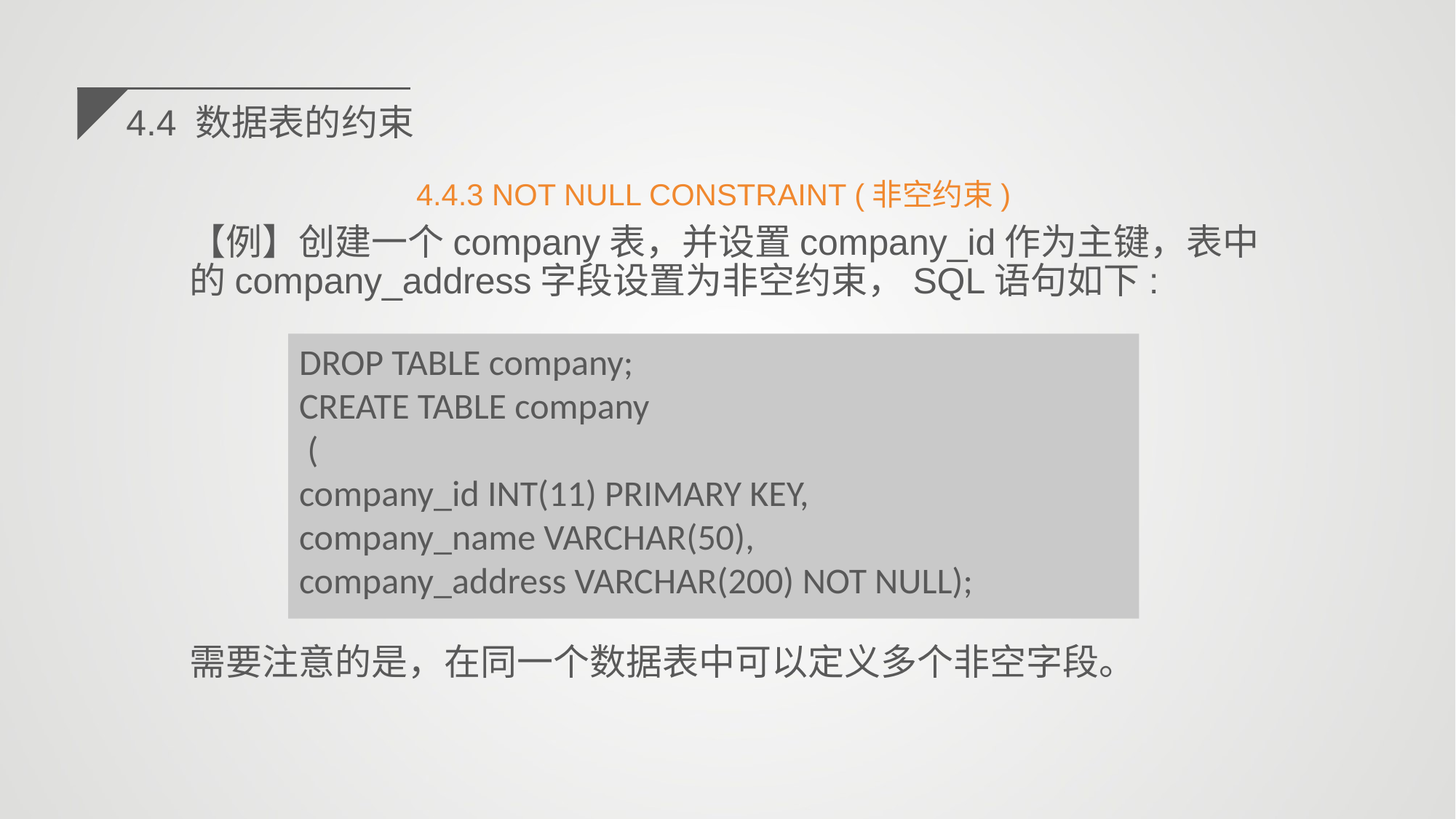

4.4 数据表的约束

4.4.3 NOT NULL CONSTRAINT (非空约束)
【例】创建一个company表，并设置company_id作为主键，表中的company_address字段设置为非空约束，SQL语句如下:

需要注意的是，在同一个数据表中可以定义多个非空字段。

DROP TABLE company;
CREATE TABLE company
 (
company_id INT(11) PRIMARY KEY,
company_name VARCHAR(50),
company_address VARCHAR(200) NOT NULL);